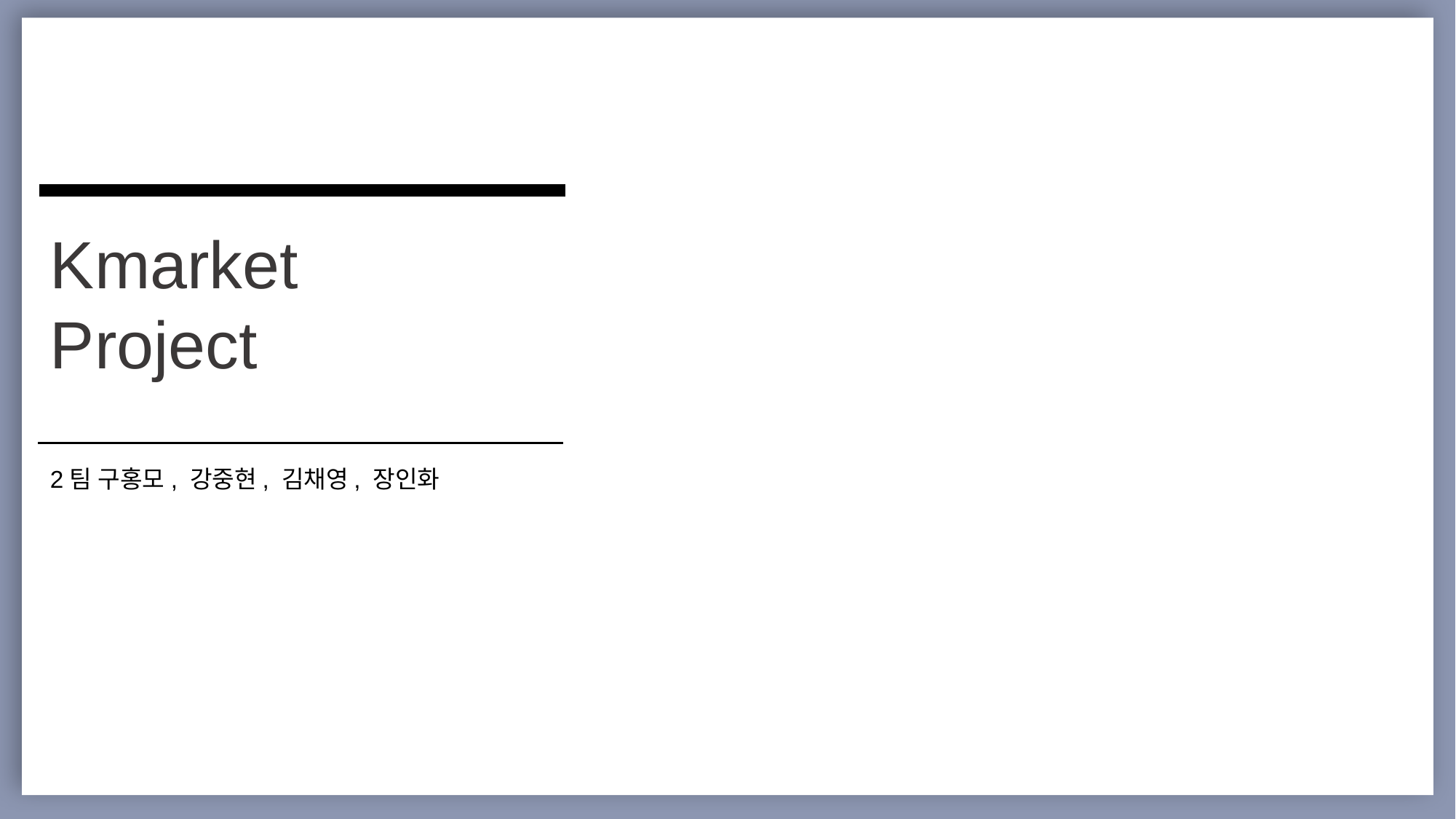

Kmarket
Project

2팀 구홍모, 강중현, 김채영, 장인화